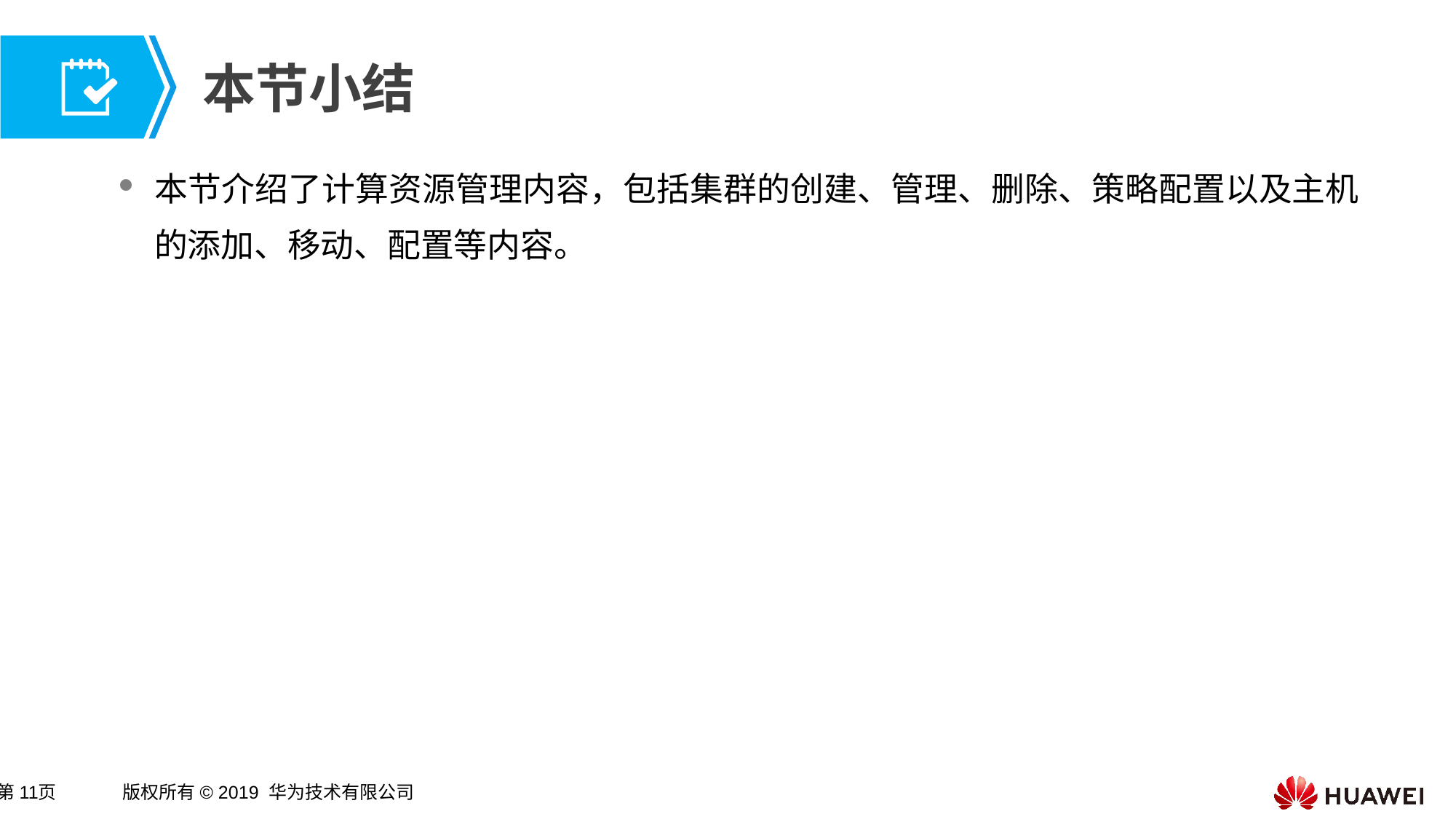

本节介绍了计算资源管理内容，包括集群的创建、管理、删除、策略配置以及主机的添加、移动、配置等内容。